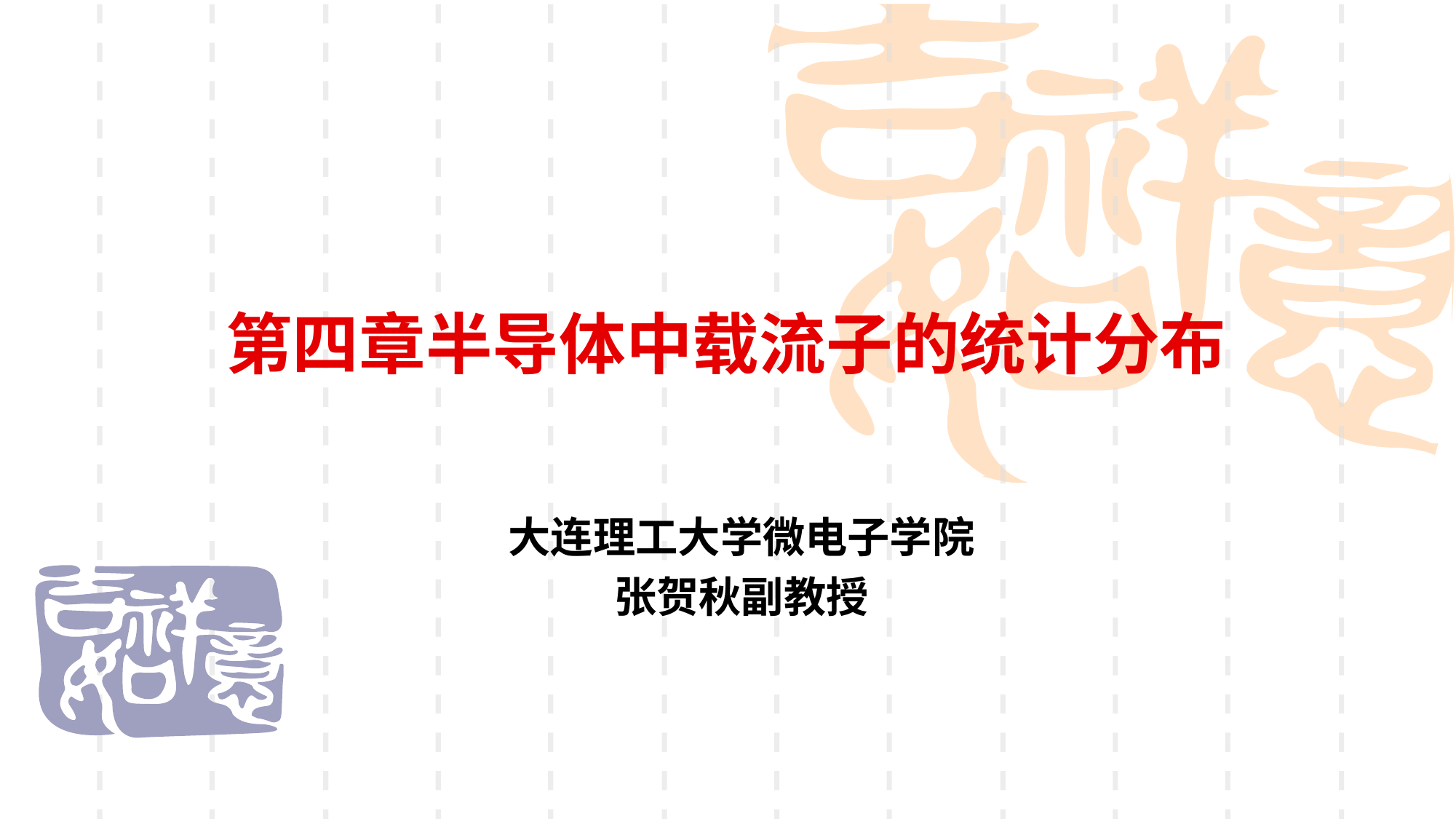

第四章半导体中载流子的统计分布
大连理工大学微电子学院
张贺秋副教授